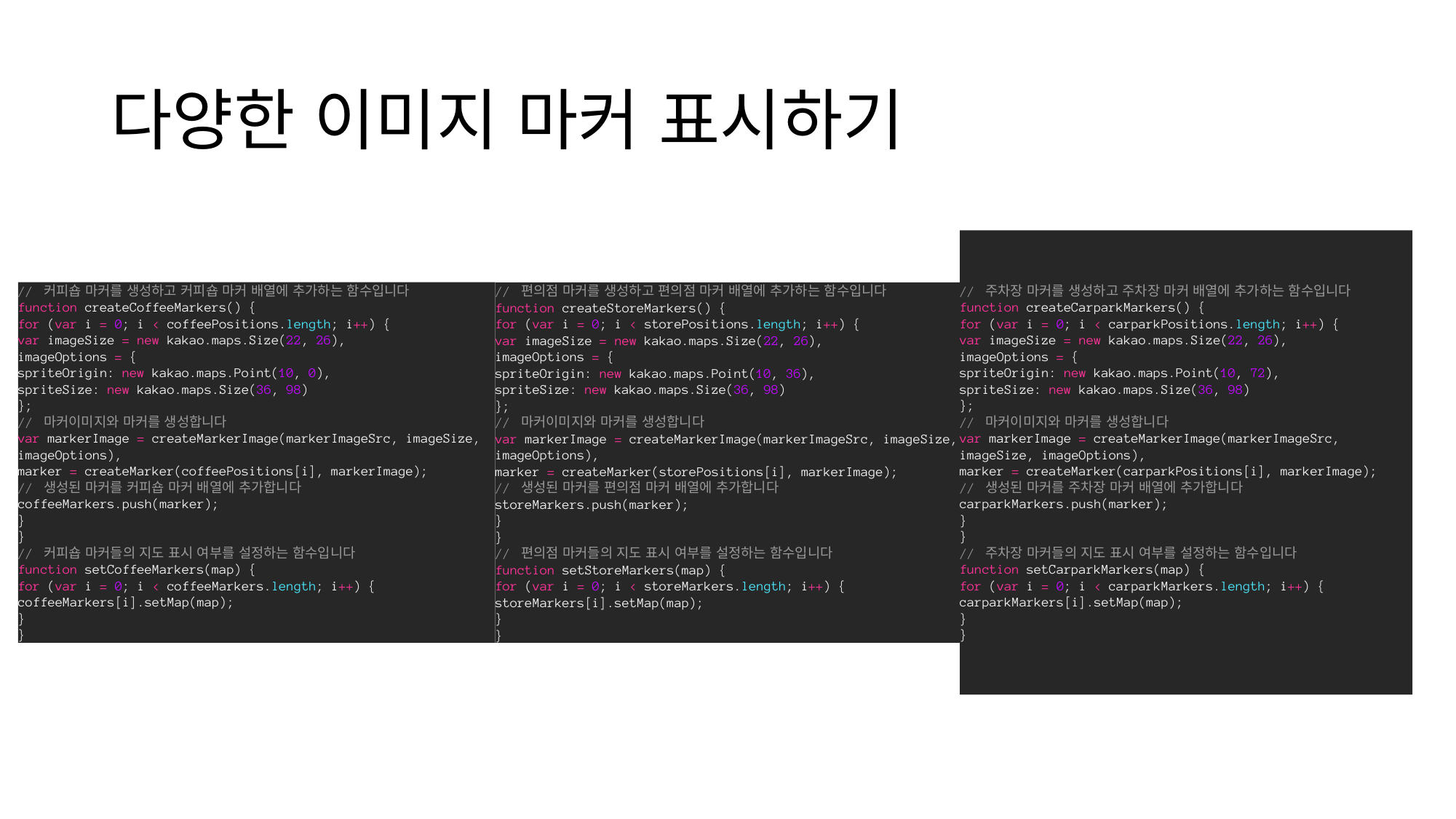

# 다양한 이미지 마커 표시하기
// 커피숍 마커를 생성하고 커피숍 마커 배열에 추가하는 함수입니다
function createCoffeeMarkers() {
for (var i = 0; i < coffeePositions.length; i++) {
var imageSize = new kakao.maps.Size(22, 26),
imageOptions = {
spriteOrigin: new kakao.maps.Point(10, 0),
spriteSize: new kakao.maps.Size(36, 98)
};
// 마커이미지와 마커를 생성합니다
var markerImage = createMarkerImage(markerImageSrc, imageSize, imageOptions),
marker = createMarker(coffeePositions[i], markerImage);
// 생성된 마커를 커피숍 마커 배열에 추가합니다
coffeeMarkers.push(marker);
}
}
// 커피숍 마커들의 지도 표시 여부를 설정하는 함수입니다
function setCoffeeMarkers(map) {
for (var i = 0; i < coffeeMarkers.length; i++) {
coffeeMarkers[i].setMap(map);
}
}
// 주차장 마커를 생성하고 주차장 마커 배열에 추가하는 함수입니다
function createCarparkMarkers() {
for (var i = 0; i < carparkPositions.length; i++) {
var imageSize = new kakao.maps.Size(22, 26),
imageOptions = {
spriteOrigin: new kakao.maps.Point(10, 72),
spriteSize: new kakao.maps.Size(36, 98)
};
// 마커이미지와 마커를 생성합니다
var markerImage = createMarkerImage(markerImageSrc, imageSize, imageOptions),
marker = createMarker(carparkPositions[i], markerImage);
// 생성된 마커를 주차장 마커 배열에 추가합니다
carparkMarkers.push(marker);
}
}
// 주차장 마커들의 지도 표시 여부를 설정하는 함수입니다
function setCarparkMarkers(map) {
for (var i = 0; i < carparkMarkers.length; i++) {
carparkMarkers[i].setMap(map);
}
}
// 편의점 마커를 생성하고 편의점 마커 배열에 추가하는 함수입니다
function createStoreMarkers() {
for (var i = 0; i < storePositions.length; i++) {
var imageSize = new kakao.maps.Size(22, 26),
imageOptions = {
spriteOrigin: new kakao.maps.Point(10, 36),
spriteSize: new kakao.maps.Size(36, 98)
};
// 마커이미지와 마커를 생성합니다
var markerImage = createMarkerImage(markerImageSrc, imageSize, imageOptions),
marker = createMarker(storePositions[i], markerImage);
// 생성된 마커를 편의점 마커 배열에 추가합니다
storeMarkers.push(marker);
}
}
// 편의점 마커들의 지도 표시 여부를 설정하는 함수입니다
function setStoreMarkers(map) {
for (var i = 0; i < storeMarkers.length; i++) {
storeMarkers[i].setMap(map);
}
}